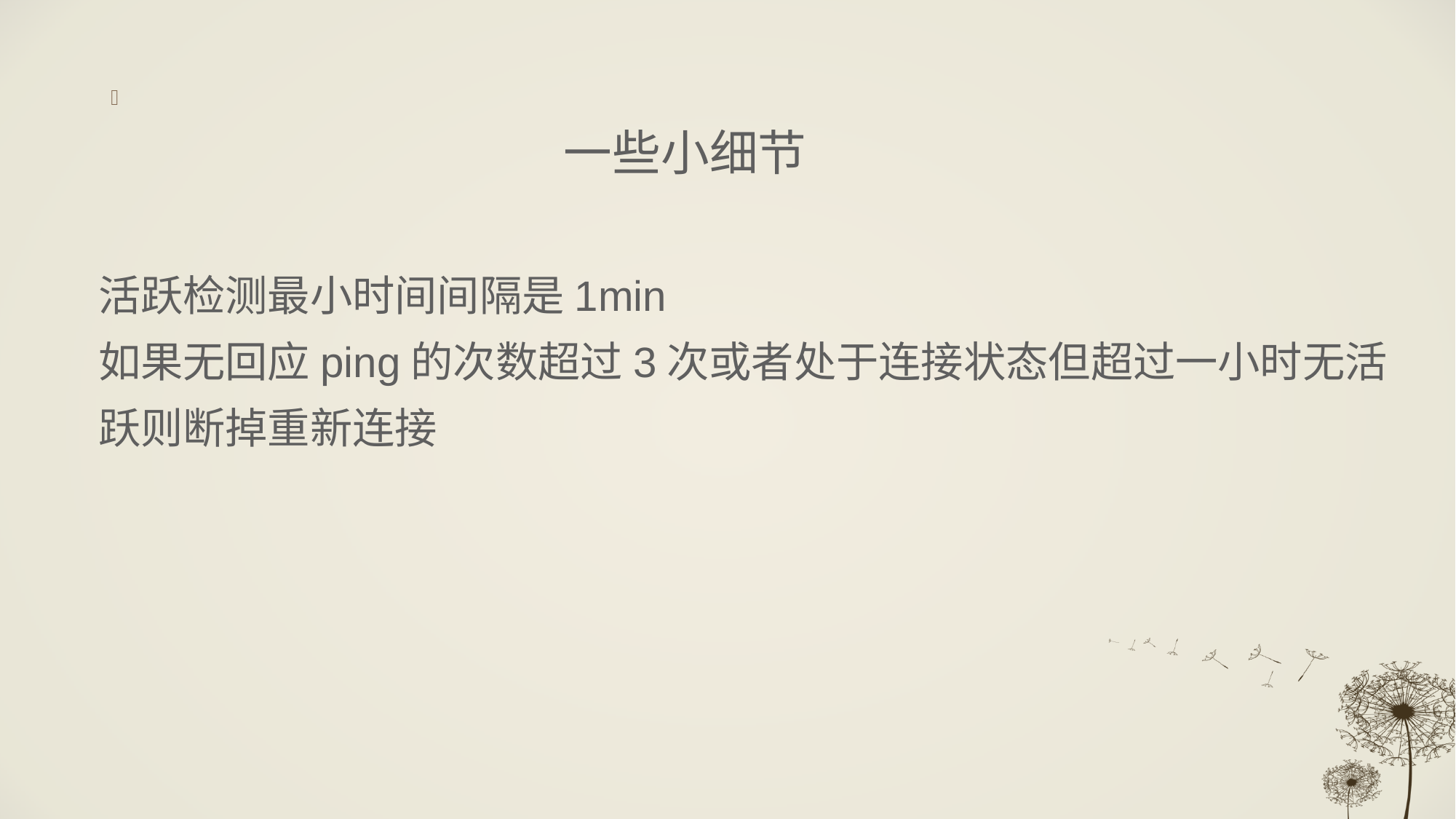

一些小细节
活跃检测最小时间间隔是1min
如果无回应ping的次数超过3次或者处于连接状态但超过一小时无活跃则断掉重新连接